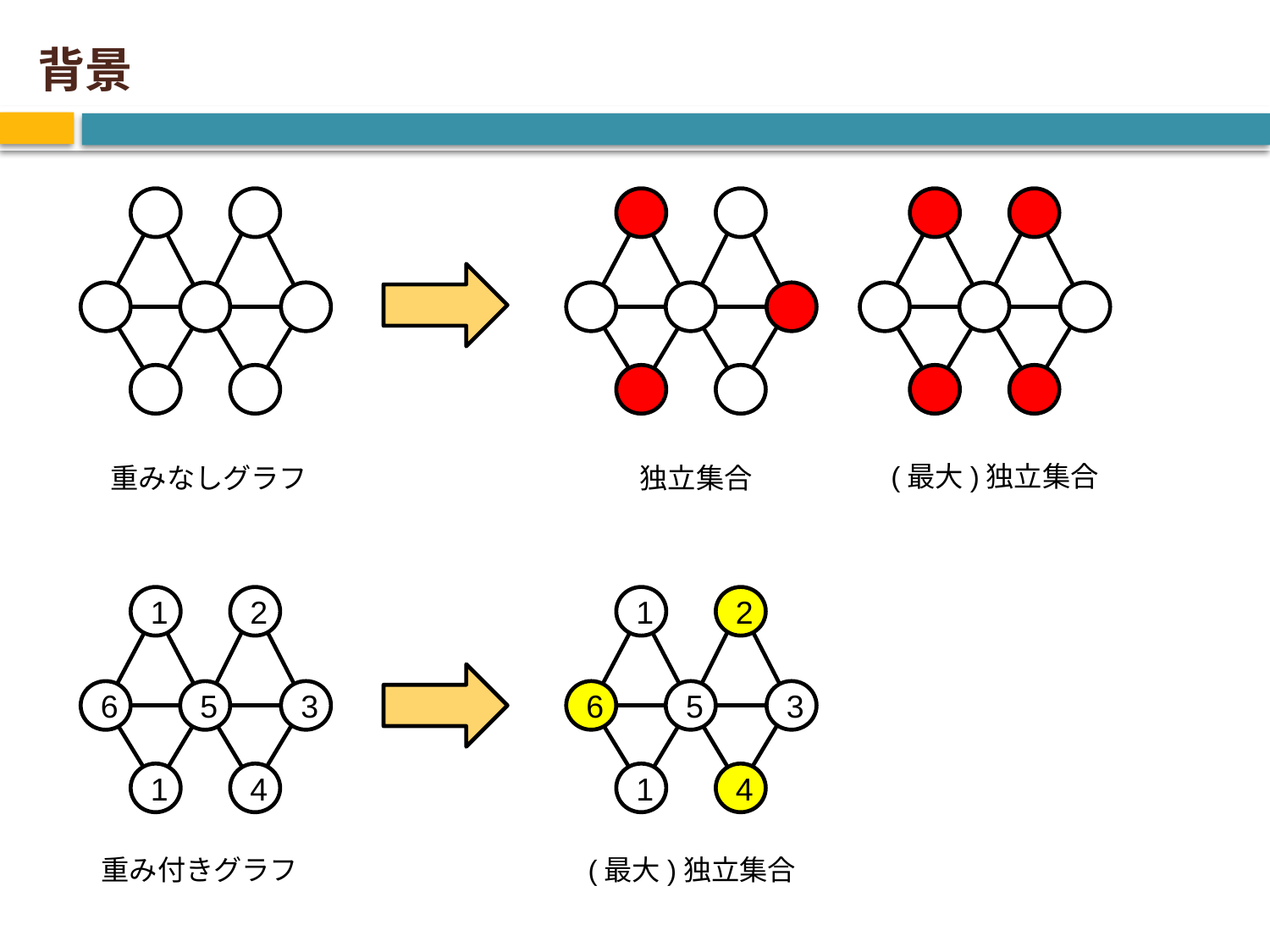

# 背景

(最大)独立集合
重みなしグラフ
独立集合
1
2
1
2

3
3
6
5
6
5
1
4
1
4
重み付きグラフ
(最大)独立集合